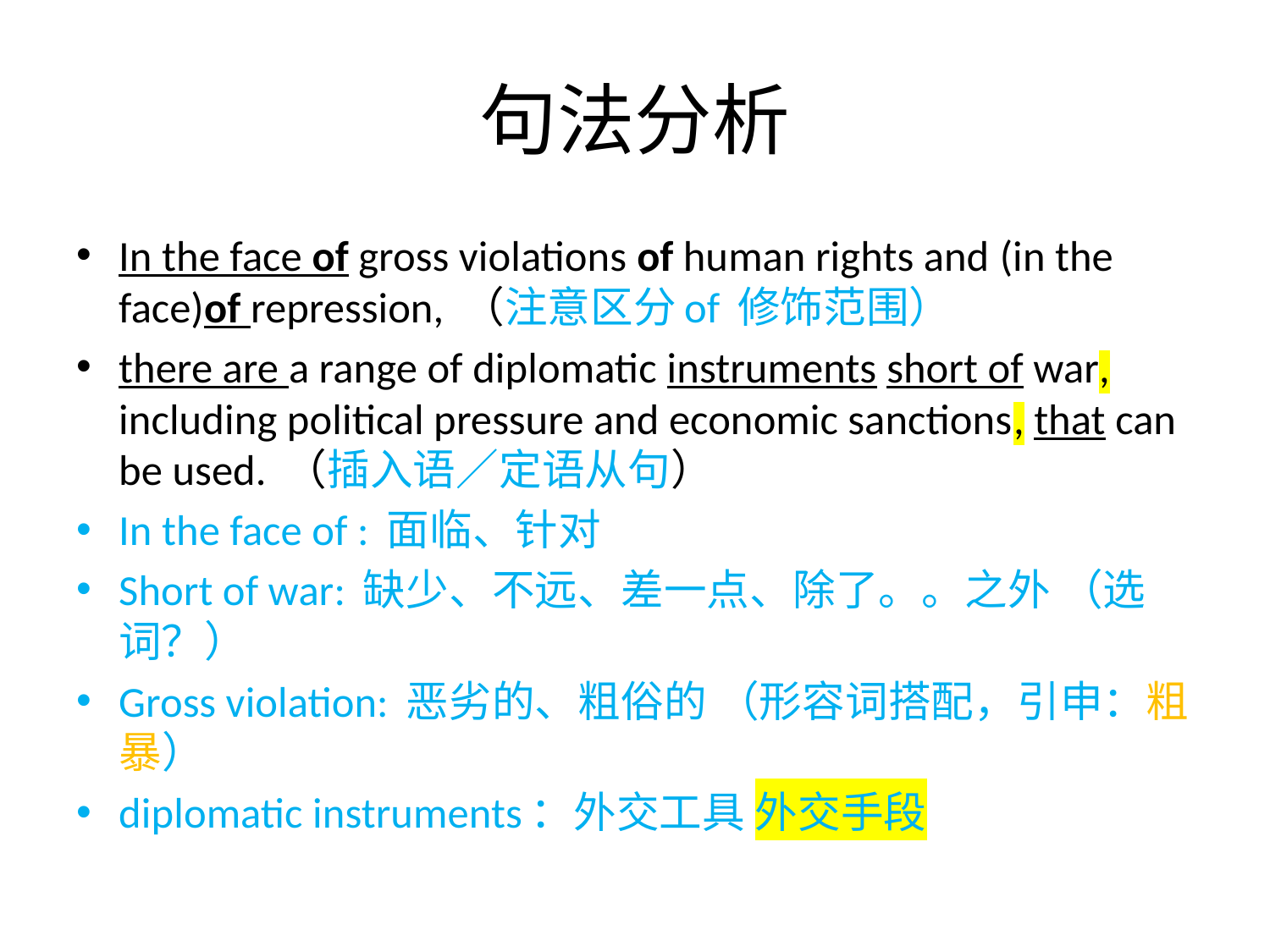

# 句法分析
In the face of gross violations of human rights and (in the face)of repression, （注意区分of 修饰范围）
there are a range of diplomatic instruments short of war, including political pressure and economic sanctions, that can be used. （插入语／定语从句）
In the face of : 面临、针对
Short of war: 缺少、不远、差一点、除了。。之外 （选词？）
Gross violation: 恶劣的、粗俗的 （形容词搭配，引申：粗暴）
diplomatic instruments：外交工具 外交手段